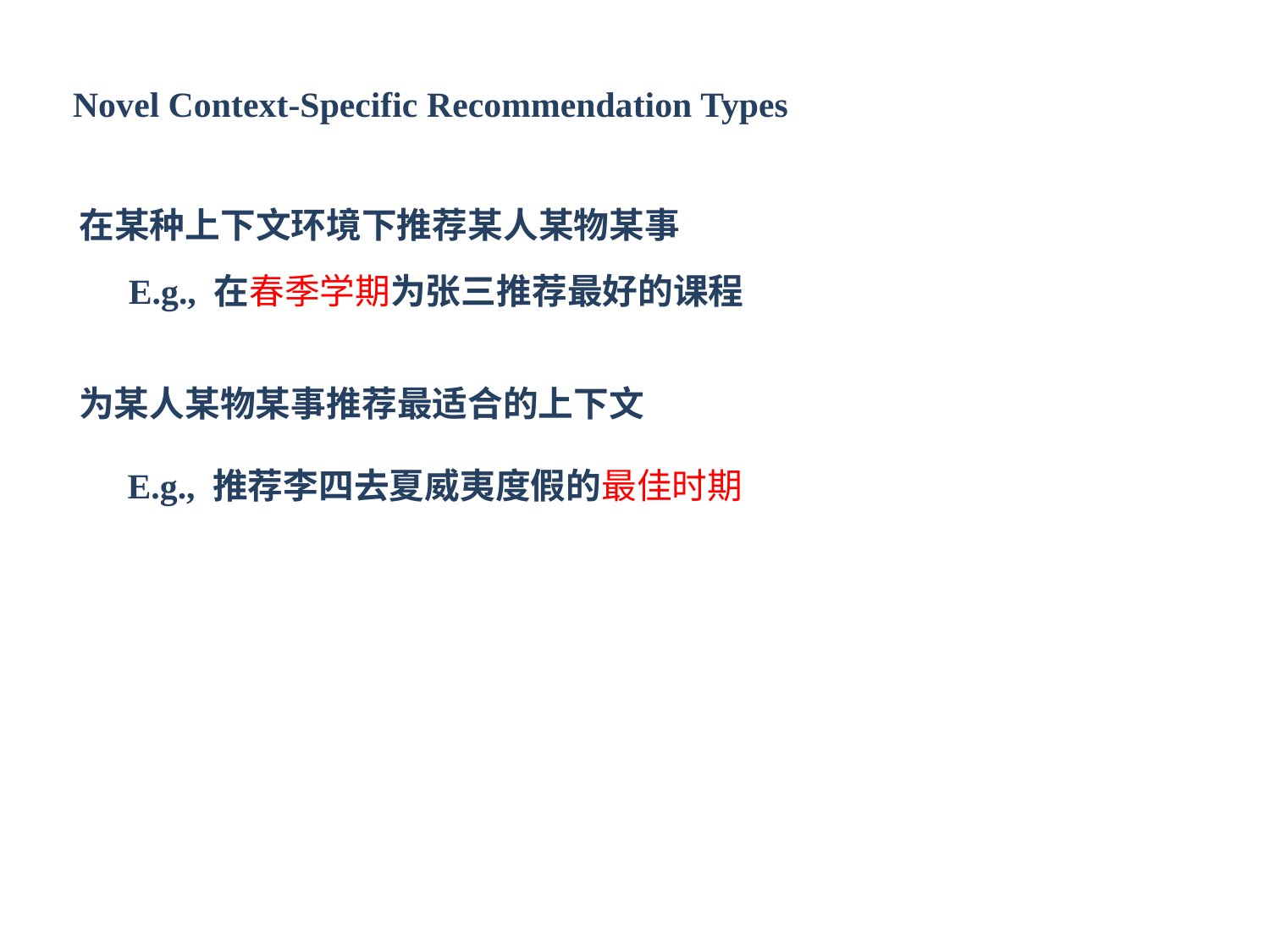

Novel Context-Specific Recommendation Types

在某种上下文环境下推荐某人某物某事
E.g., 在春季学期为张三推荐最好的课程
为某人某物某事推荐最适合的上下文
E.g., 推荐李四去夏威夷度假的最佳时期